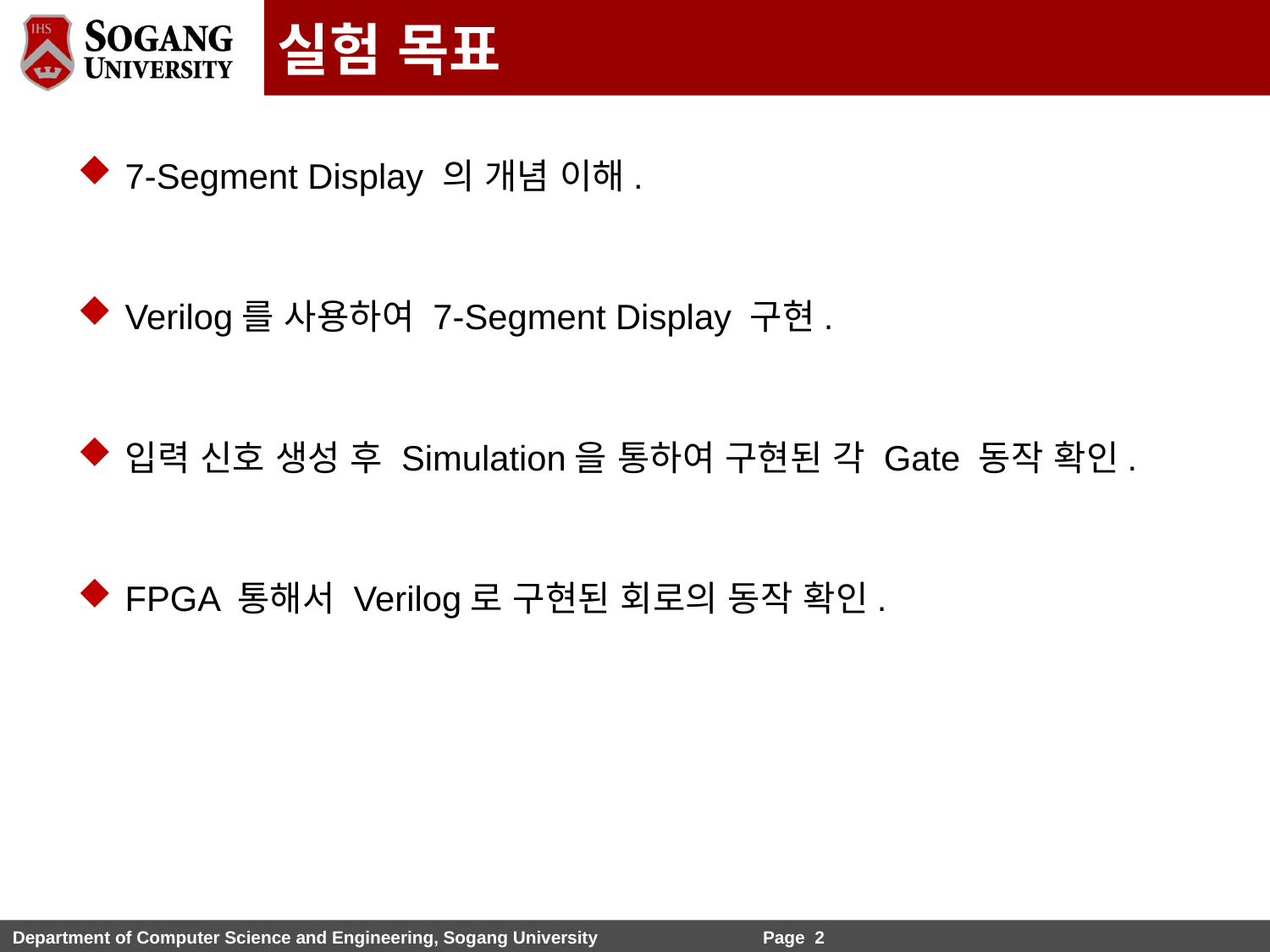

실험 목표
7-Segment Display 의 개념 이해.

Verilog를 사용하여 7-Segment Display 구현.

입력 신호 생성 후 Simulation을 통하여 구현된 각 Gate 동작 확인.

FPGA 통해서 Verilog로 구현된 회로의 동작 확인.